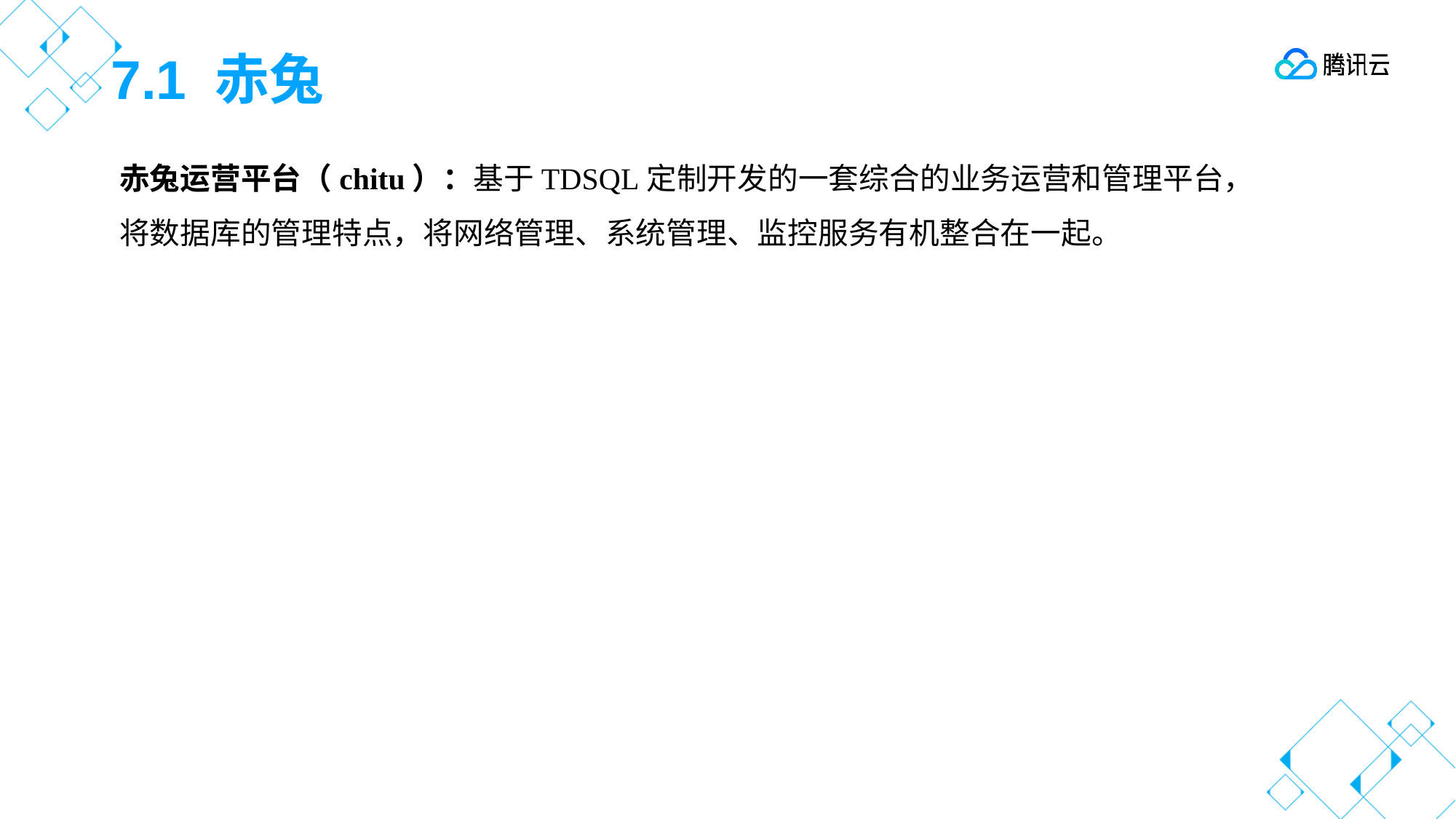

# 7.1 赤兔
赤兔运营平台（chitu）：基于TDSQL定制开发的一套综合的业务运营和管理平台，将数据库的管理特点，将网络管理、系统管理、监控服务有机整合在一起。